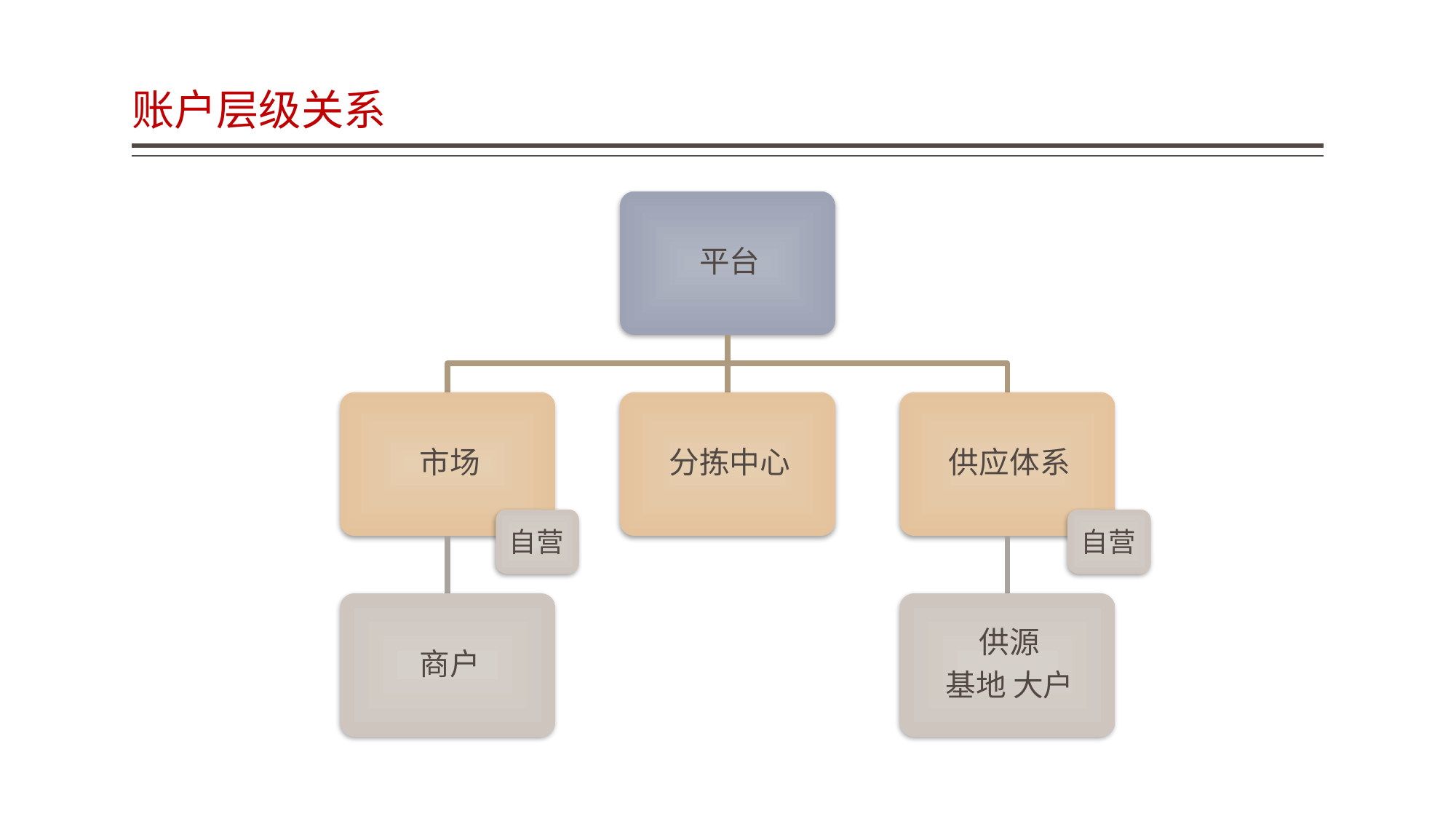

# 账户层级关系
平台
市场
商户
分拣中心
供应体系
供源
基地 大户
自营
自营